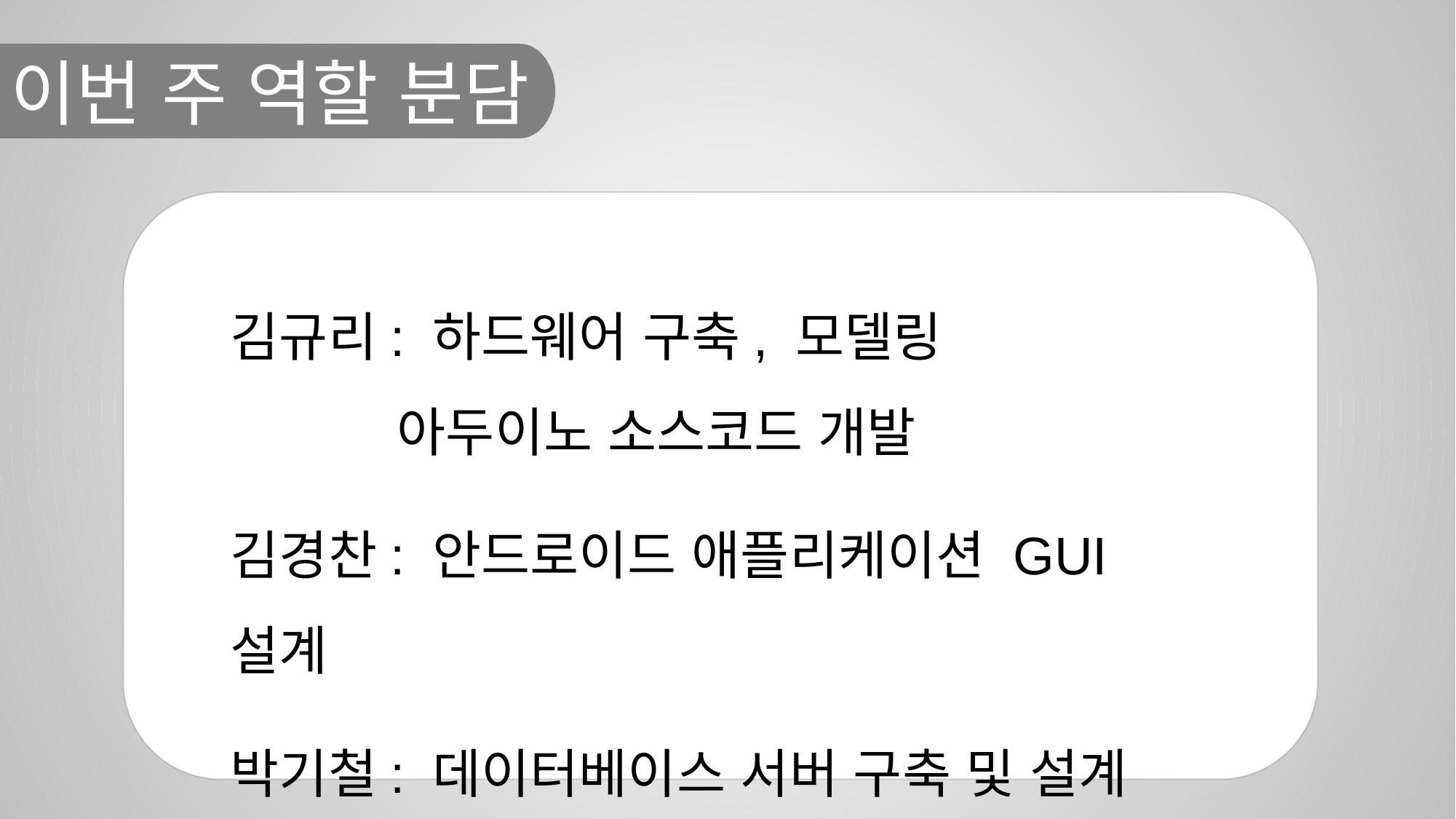

이번 주 역할 분담

김규리: 하드웨어 구축, 모델링
	   아두이노 소스코드 개발

김경찬: 안드로이드 애플리케이션 GUI 설계

박기철: 데이터베이스 서버 구축 및 설계